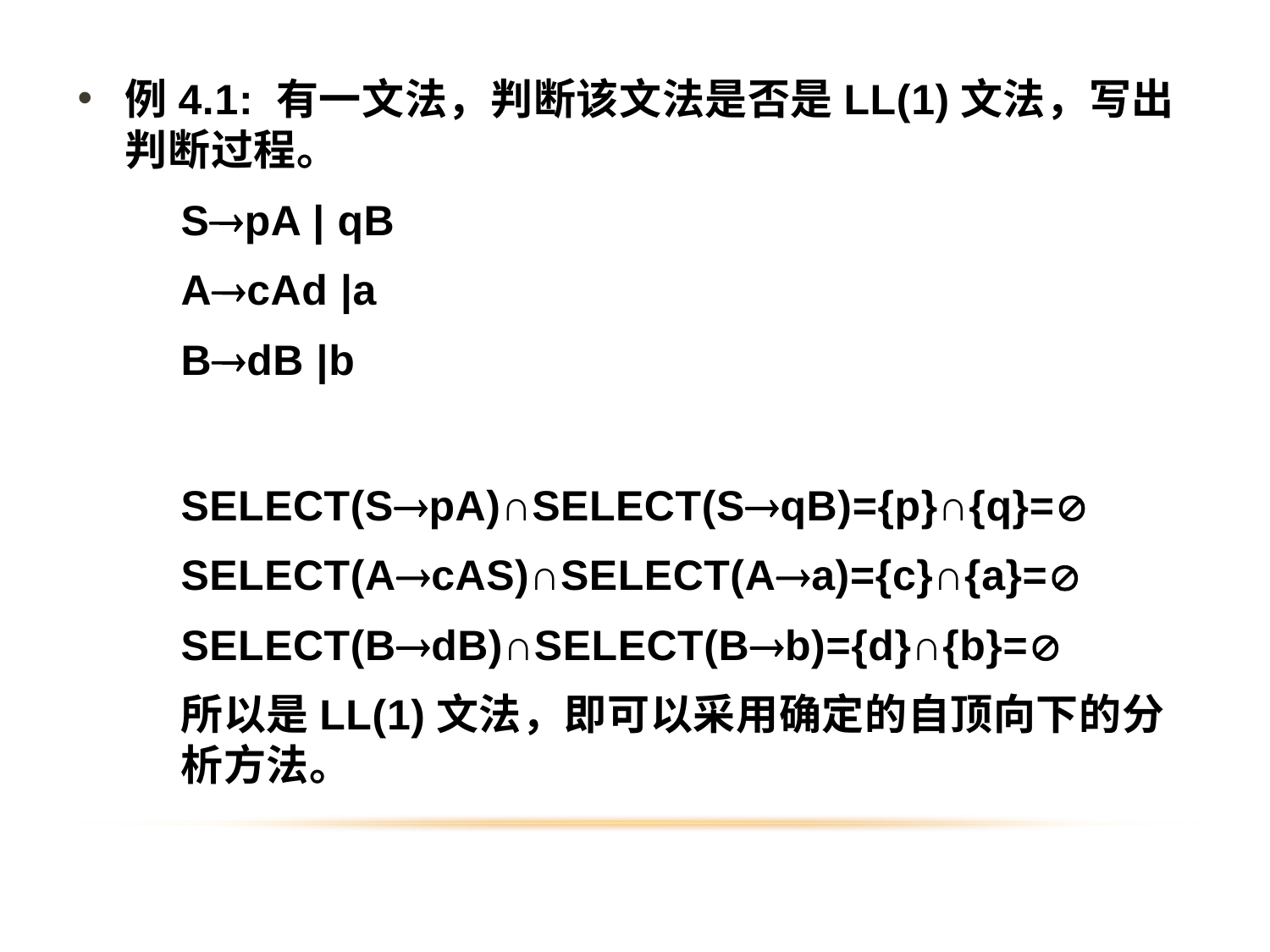

例4.1: 有一文法，判断该文法是否是LL(1)文法，写出判断过程。
	S→pA | qB
	A→cAd |a
	B→dB |b

	SELECT(S→pA)∩SELECT(S→qB)={p}∩{q}=∅
	SELECT(A→cAS)∩SELECT(A→a)={c}∩{a}=∅
	SELECT(B→dB)∩SELECT(B→b)={d}∩{b}=∅
	所以是LL(1)文法，即可以采用确定的自顶向下的分析方法。